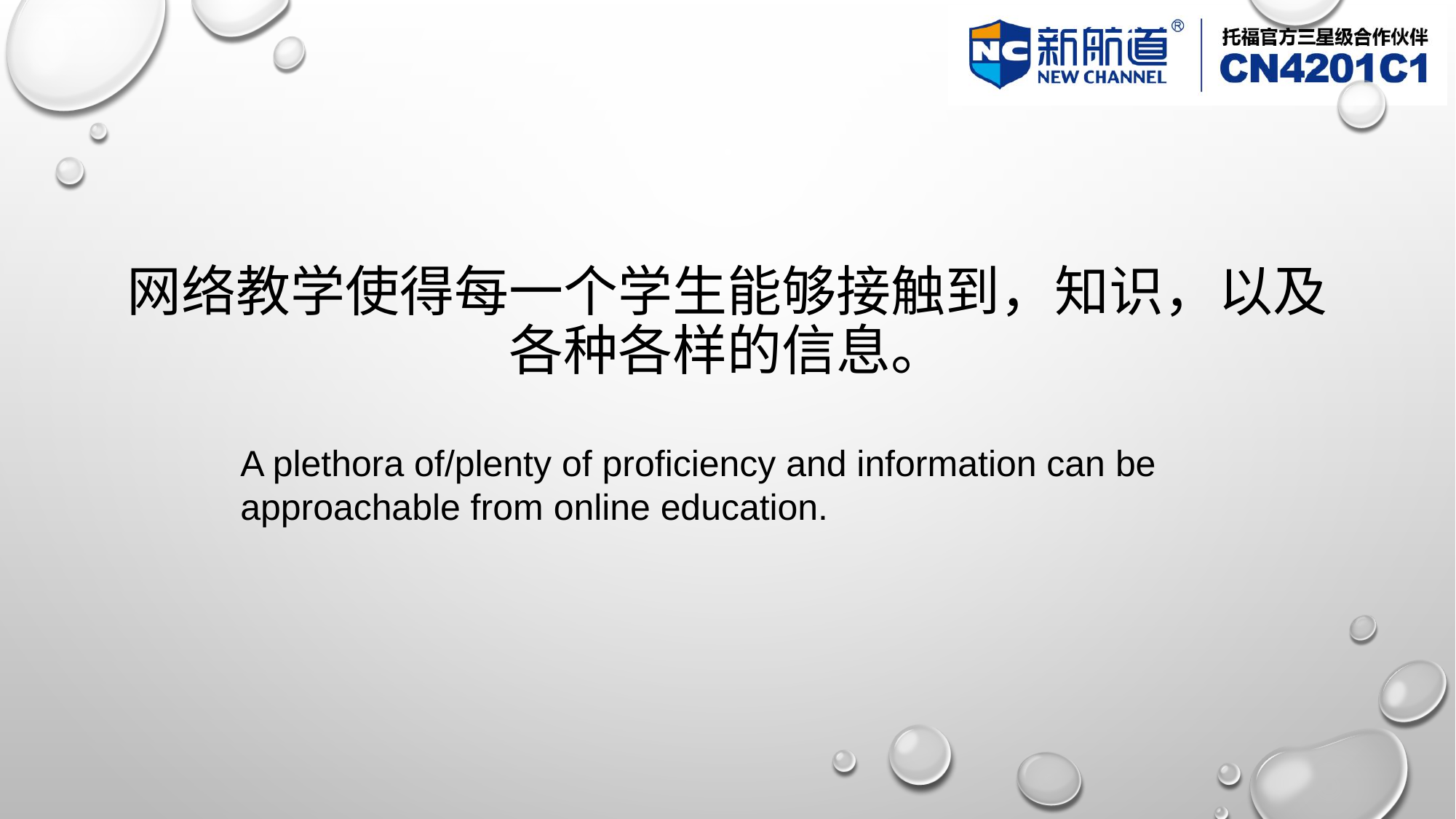

# 网络教学使得每一个学生能够接触到，知识，以及各种各样的信息。

A plethora of/plenty of proficiency and information can be approachable from online education.